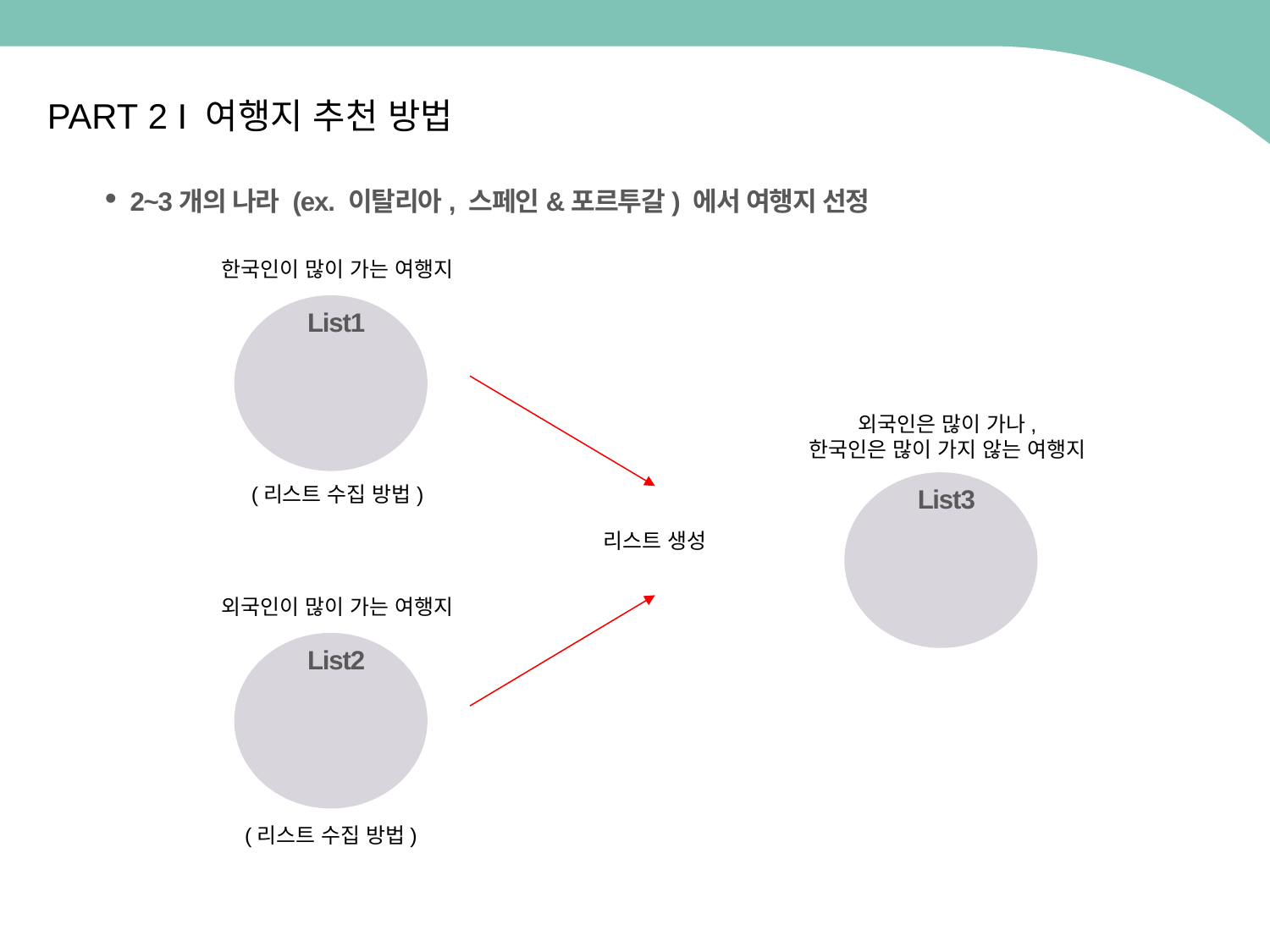

PART 2 I 여행지 추천 방법
2~3개의 나라 (ex. 이탈리아, 스페인&포르투갈) 에서 여행지 선정
한국인이 많이 가는 여행지

List1
외국인은 많이 가나,
한국인은 많이 가지 않는 여행지

(리스트 수집 방법)
List3
리스트 생성
외국인이 많이 가는 여행지

List2
(리스트 수집 방법)